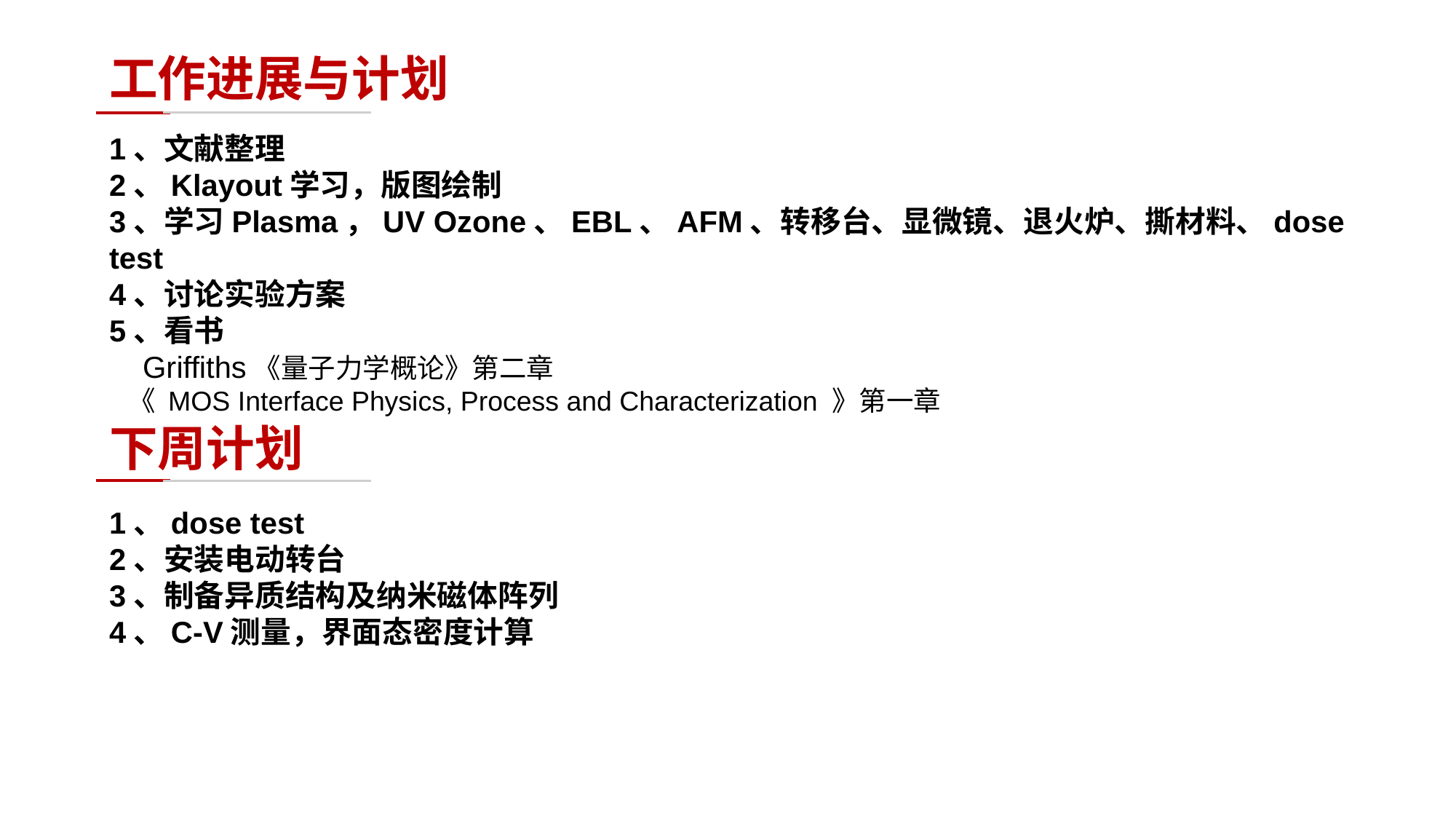

工作进展与计划
1、文献整理
2、Klayout学习，版图绘制
3、学习Plasma，UV Ozone、EBL、AFM、转移台、显微镜、退火炉、撕材料、dose test
4、讨论实验方案
5、看书
    Griffiths《量子力学概论》第二章
  《 MOS Interface Physics, Process and Characterization 》第一章

下周计划
1、dose test
2、安装电动转台
3、制备异质结构及纳米磁体阵列
4、C-V测量，界面态密度计算